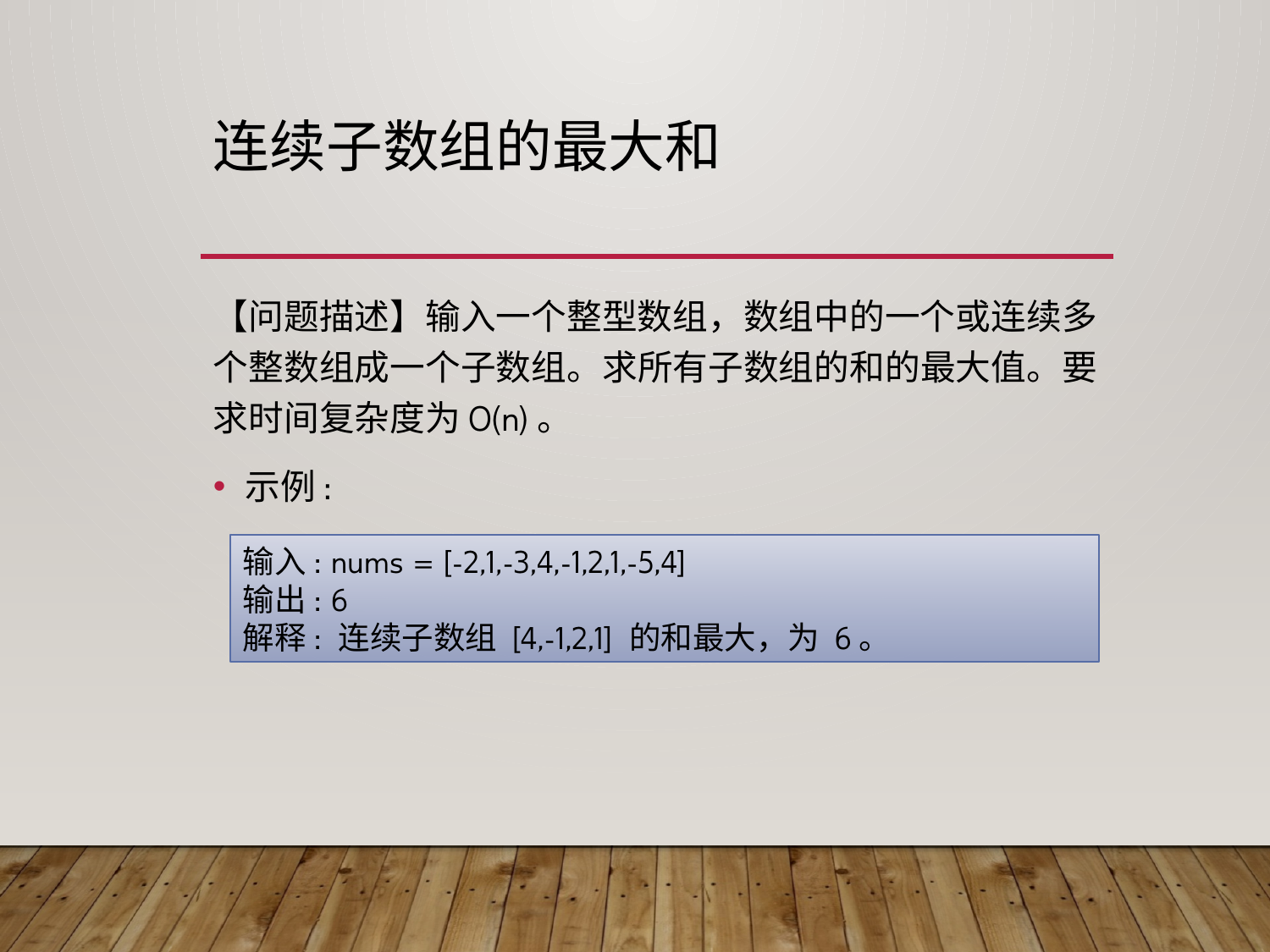

# 连续子数组的最大和
【问题描述】输入一个整型数组，数组中的一个或连续多个整数组成一个子数组。求所有子数组的和的最大值。要求时间复杂度为O(n)。
示例:

输入: nums = [-2,1,-3,4,-1,2,1,-5,4]
输出: 6
解释: 连续子数组 [4,-1,2,1] 的和最大，为 6。